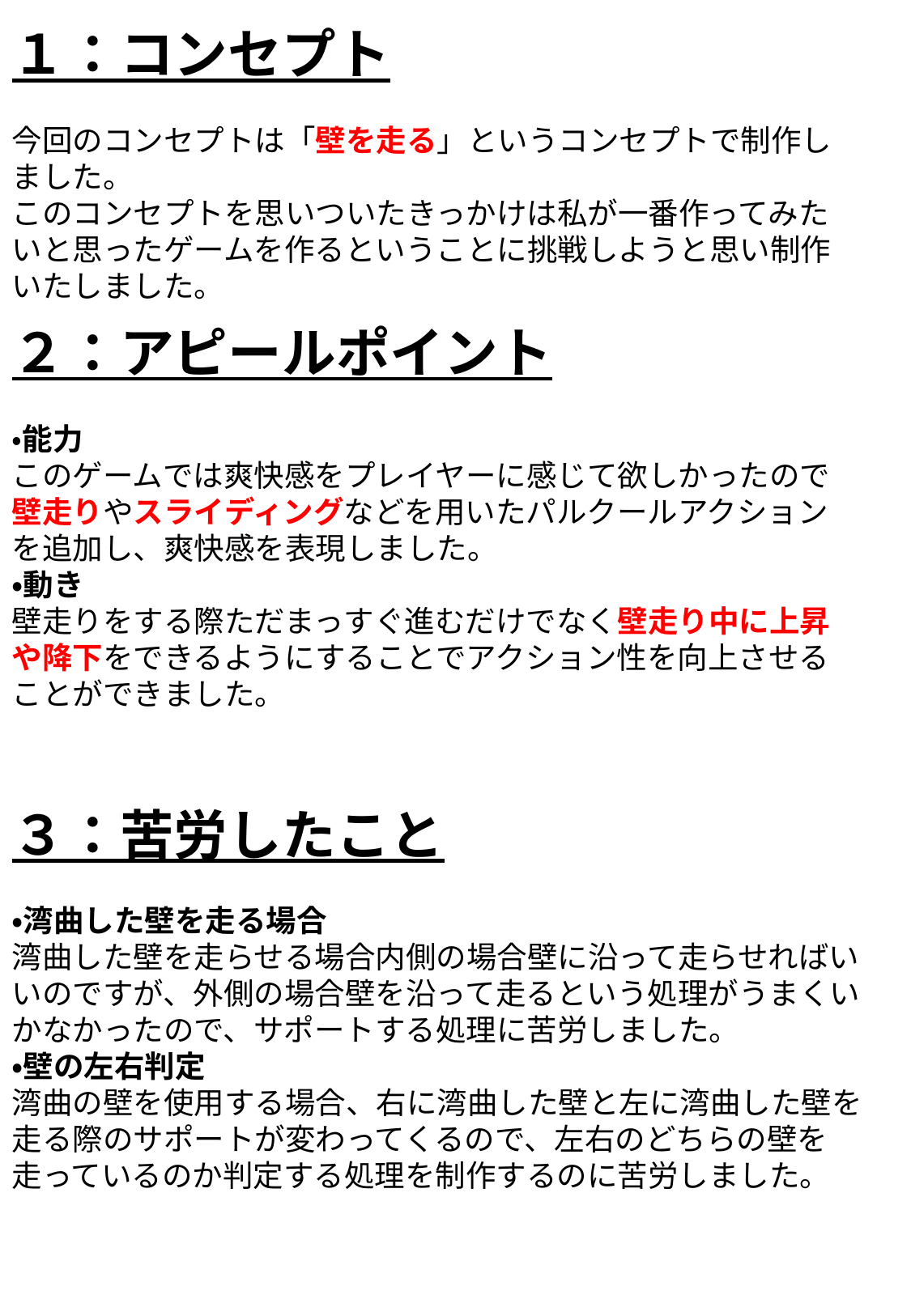

１：コンセプト

今回のコンセプトは「壁を走る」というコンセプトで制作しました。
このコンセプトを思いついたきっかけは私が一番作ってみたいと思ったゲームを作るということに挑戦しようと思い制作いたしました。
２：アピールポイント

・能力
このゲームでは爽快感をプレイヤーに感じて欲しかったので壁走りやスライディングなどを用いたパルクールアクションを追加し、爽快感を表現しました。
・動き
壁走りをする際ただまっすぐ進むだけでなく壁走り中に上昇や降下をできるようにすることでアクション性を向上させることができました。
３：苦労したこと

・湾曲した壁を走る場合
湾曲した壁を走らせる場合内側の場合壁に沿って走らせればいいのですが、外側の場合壁を沿って走るという処理がうまくいかなかったので、サポートする処理に苦労しました。
・壁の左右判定
湾曲の壁を使用する場合、右に湾曲した壁と左に湾曲した壁を走る際のサポートが変わってくるので、左右のどちらの壁を走っているのか判定する処理を制作するのに苦労しました。